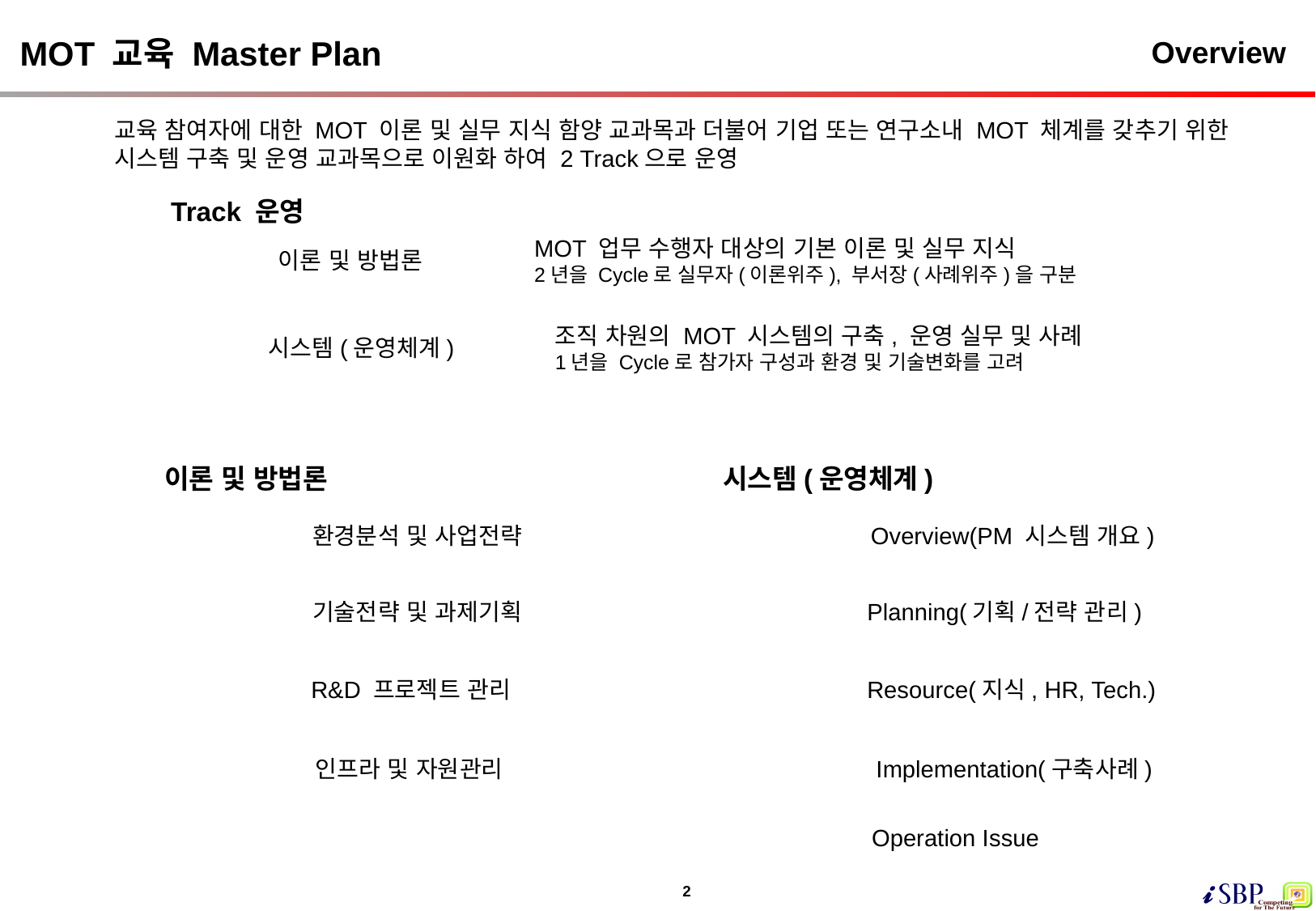

MOT 교육 Master Plan
# Overview
교육 참여자에 대한 MOT 이론 및 실무 지식 함양 교과목과 더불어 기업 또는 연구소내 MOT 체계를 갖추기 위한 시스템 구축 및 운영 교과목으로 이원화 하여 2 Track으로 운영
Track 운영
MOT 업무 수행자 대상의 기본 이론 및 실무 지식
2년을 Cycle로 실무자(이론위주), 부서장(사례위주)을 구분
이론 및 방법론
조직 차원의 MOT 시스템의 구축, 운영 실무 및 사례
1년을 Cycle로 참가자 구성과 환경 및 기술변화를 고려
시스템(운영체계)
이론 및 방법론
시스템(운영체계)
환경분석 및 사업전략
Overview(PM 시스템 개요)
기술전략 및 과제기획
Planning(기획/전략 관리)
R&D 프로젝트 관리
Resource(지식, HR, Tech.)
인프라 및 자원관리
Implementation(구축사례)
Operation Issue
2